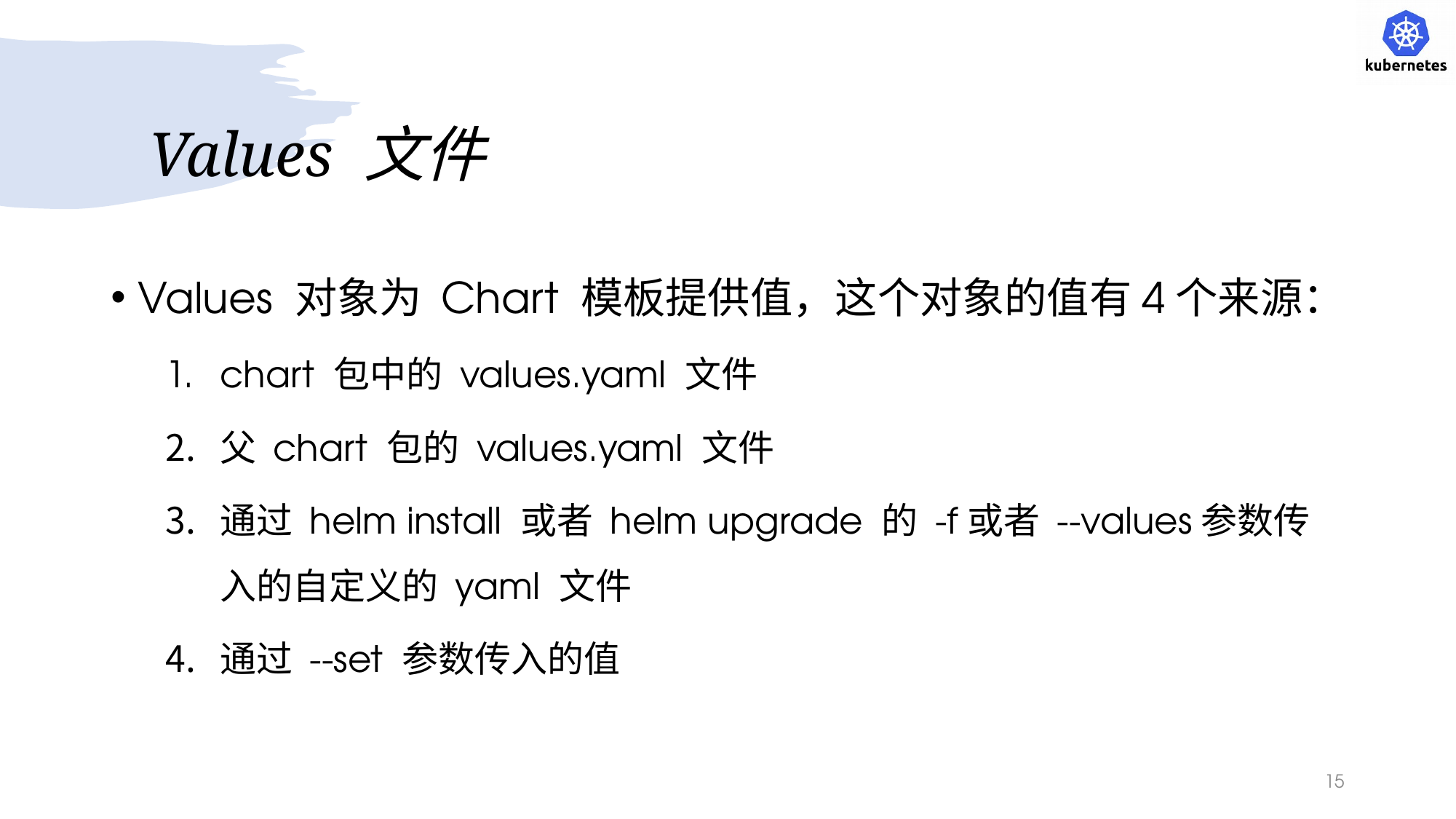

# Values 文件
Values 对象为 Chart 模板提供值，这个对象的值有4个来源：
chart 包中的 values.yaml 文件
父 chart 包的 values.yaml 文件
通过 helm install 或者 helm upgrade 的 -f或者 --values参数传入的自定义的 yaml 文件
通过 --set 参数传入的值

15